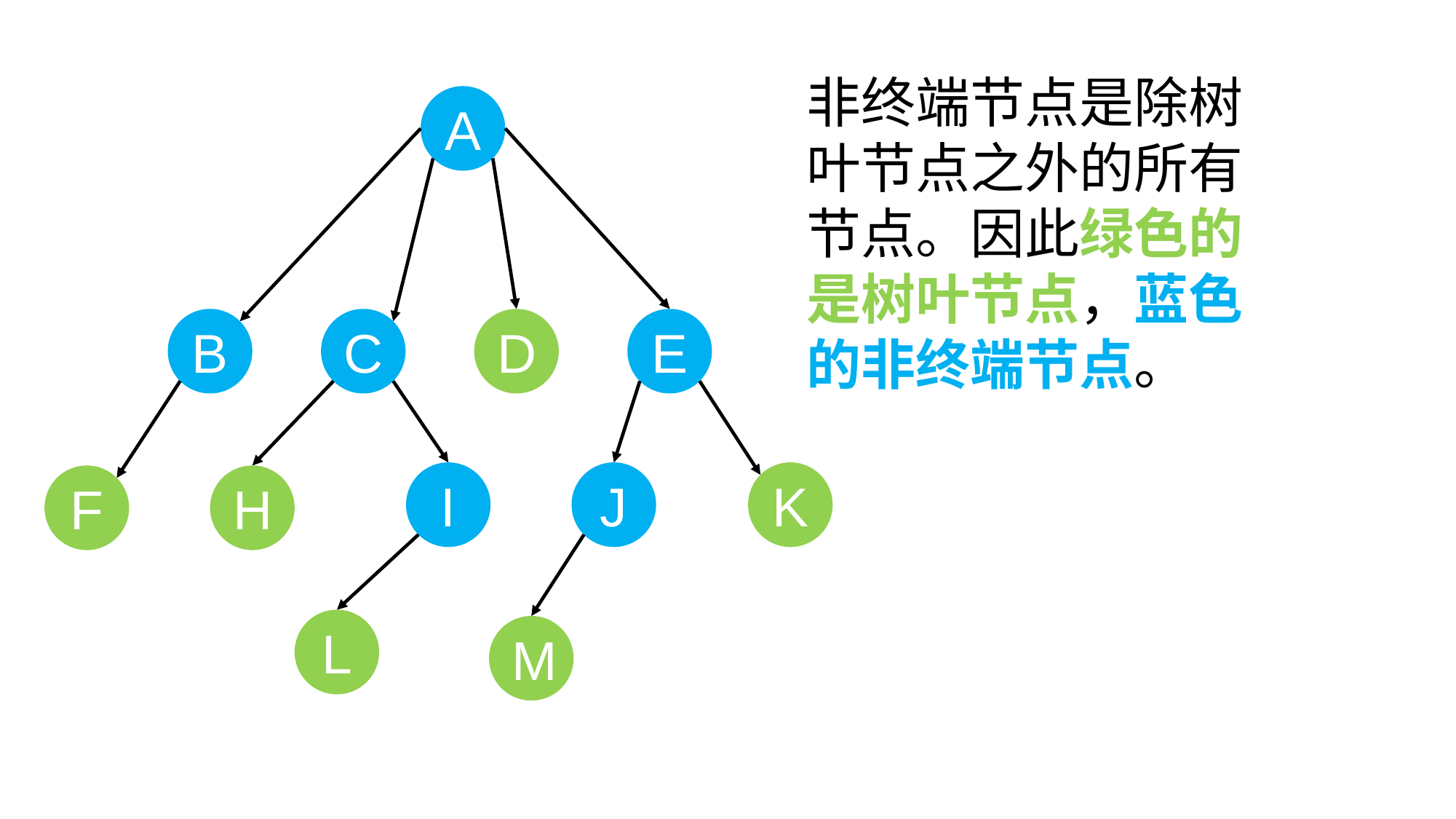

非终端节点是除树叶节点之外的所有节点。因此绿色的是树叶节点，蓝色的非终端节点。
A
B
C
D
E
I
J
K
F
H
L
M